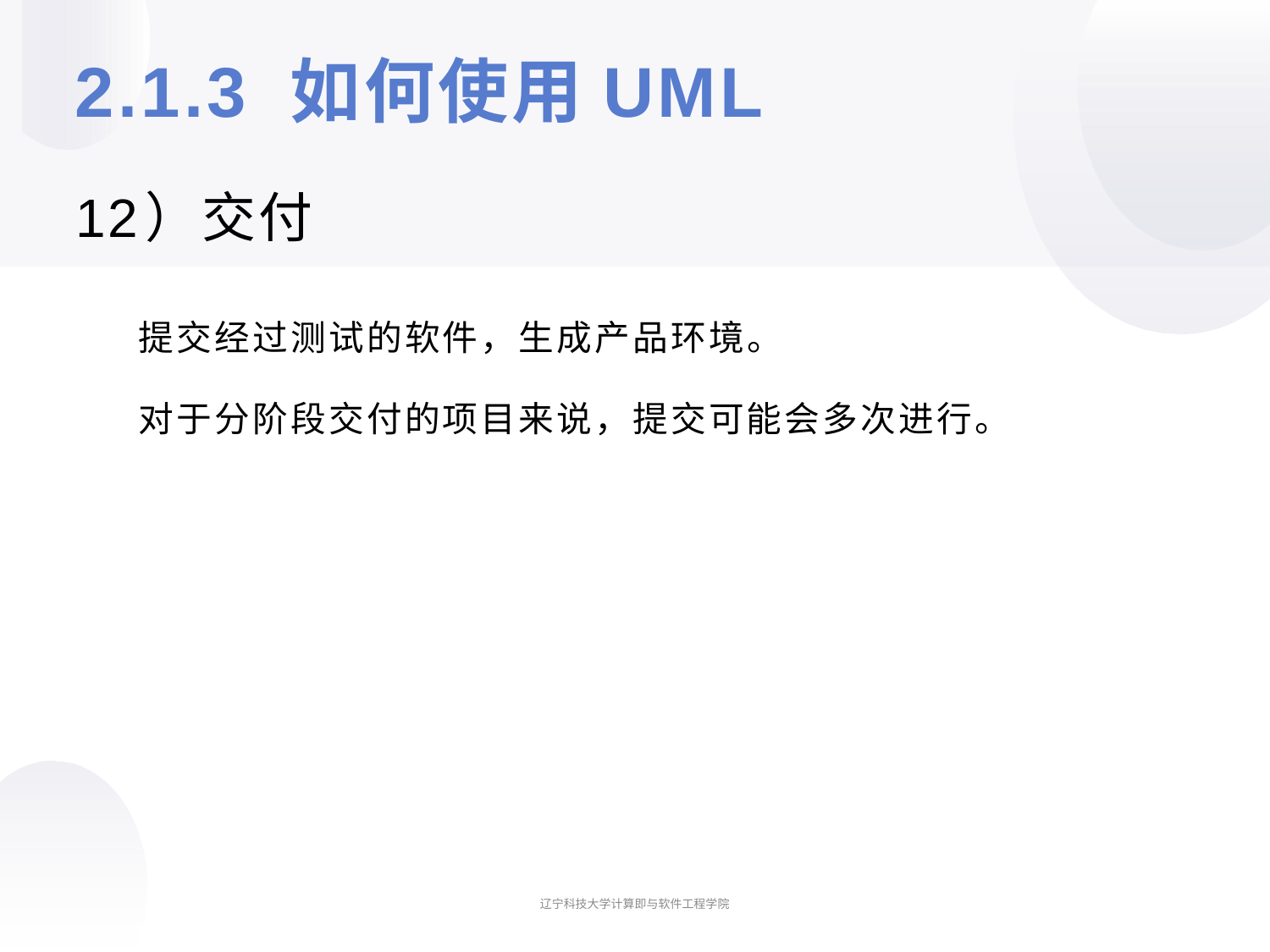

# 2.1.3 如何使用UML
12）交付

提交经过测试的软件，生成产品环境。
对于分阶段交付的项目来说，提交可能会多次进行。

辽宁科技大学计算即与软件工程学院
32